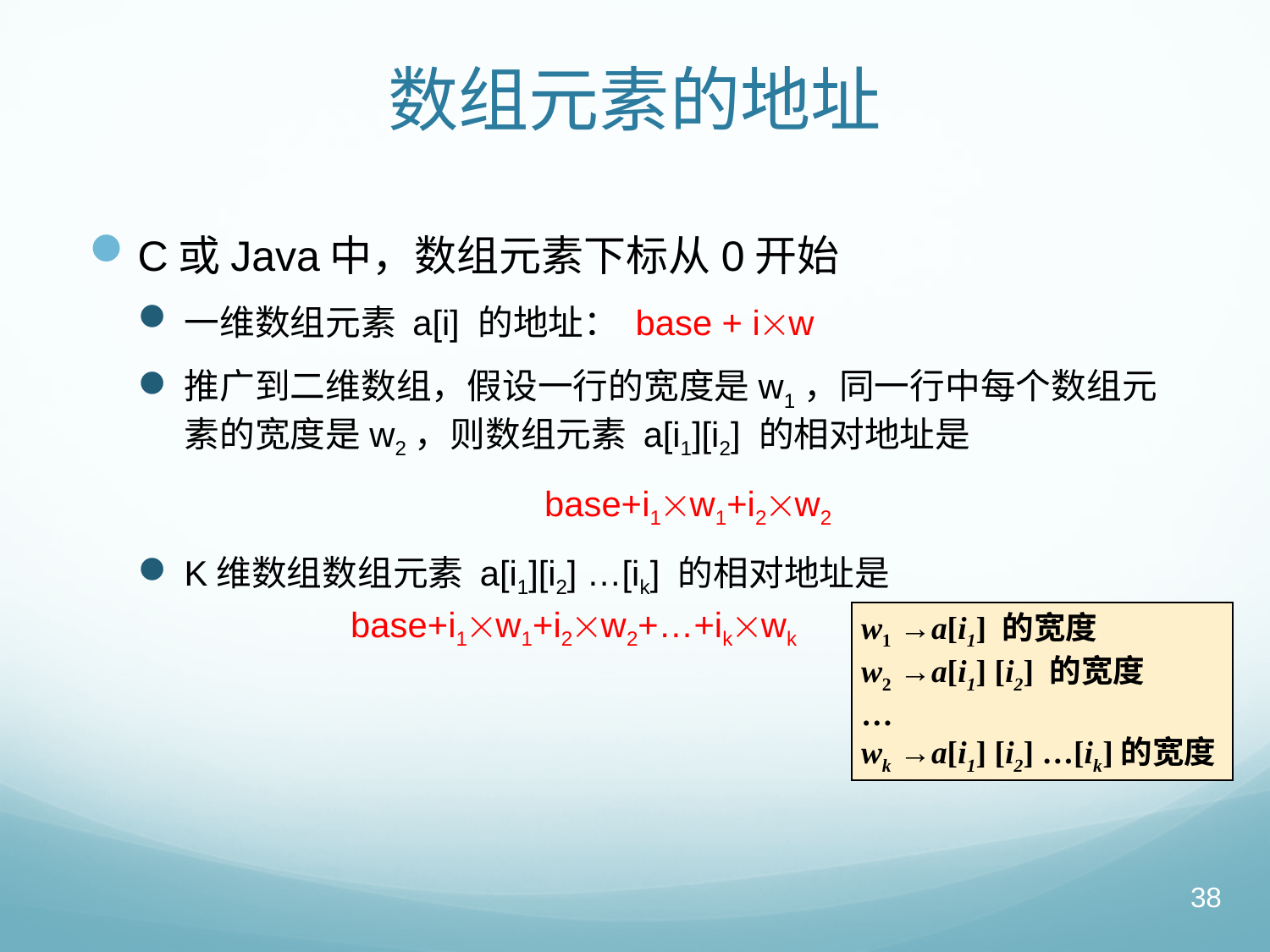

# 数组元素的地址
C或Java中，数组元素下标从0开始
一维数组元素 a[i] 的地址： base + i×w
推广到二维数组，假设一行的宽度是w1，同一行中每个数组元素的宽度是w2，则数组元素 a[i1][i2] 的相对地址是
      base+i1×w1+i2×w2
K维数组数组元素 a[i1][i2] …[ik] 的相对地址是
base+i1×w1+i2×w2+…+ik×wk
w1 →a[i1] 的宽度
w2 →a[i1] [i2] 的宽度
…
wk →a[i1] [i2] …[ik]的宽度
38